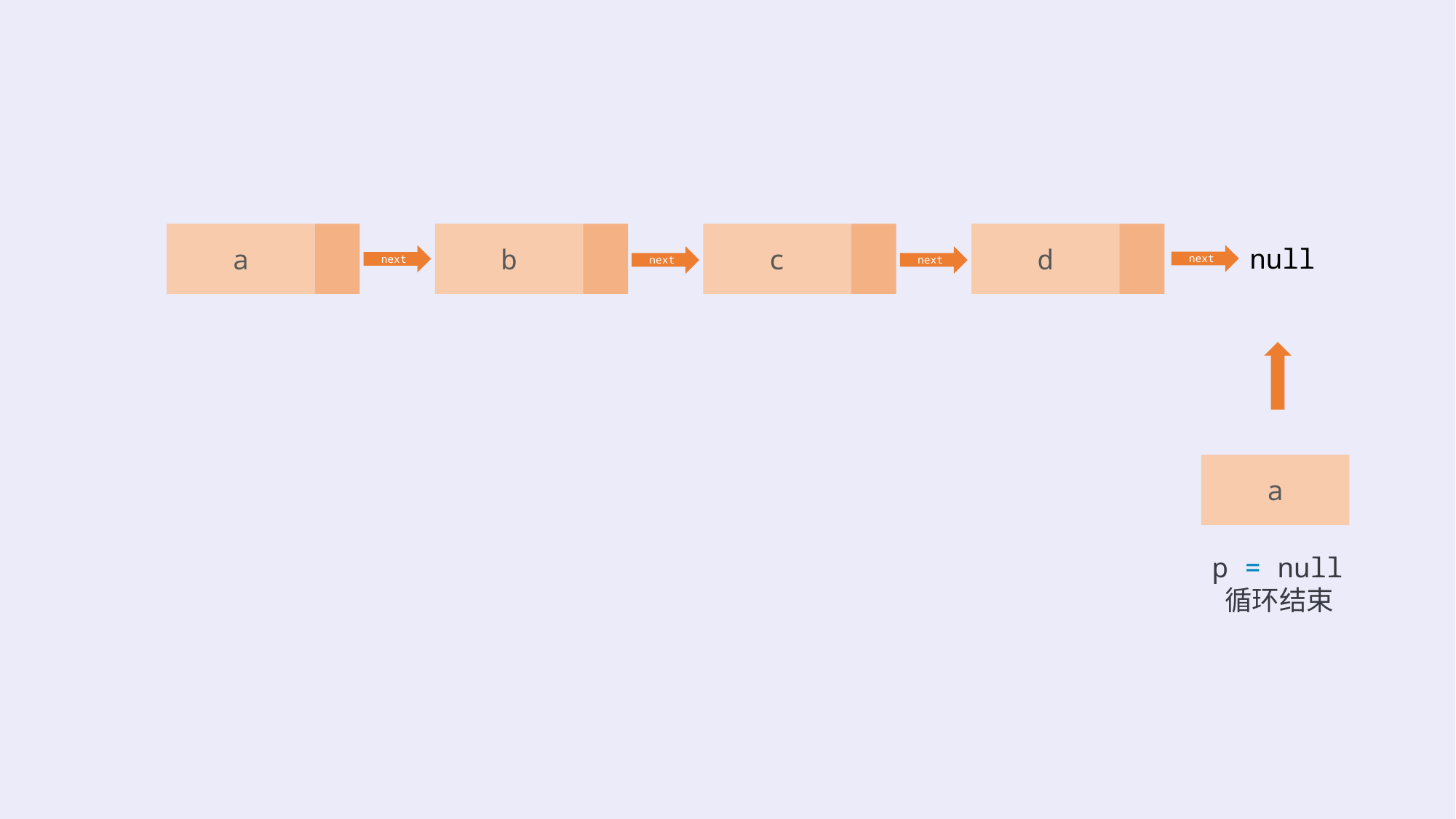

a

b

c

d

null
next
next
next
next

a
p = null
 循环结束